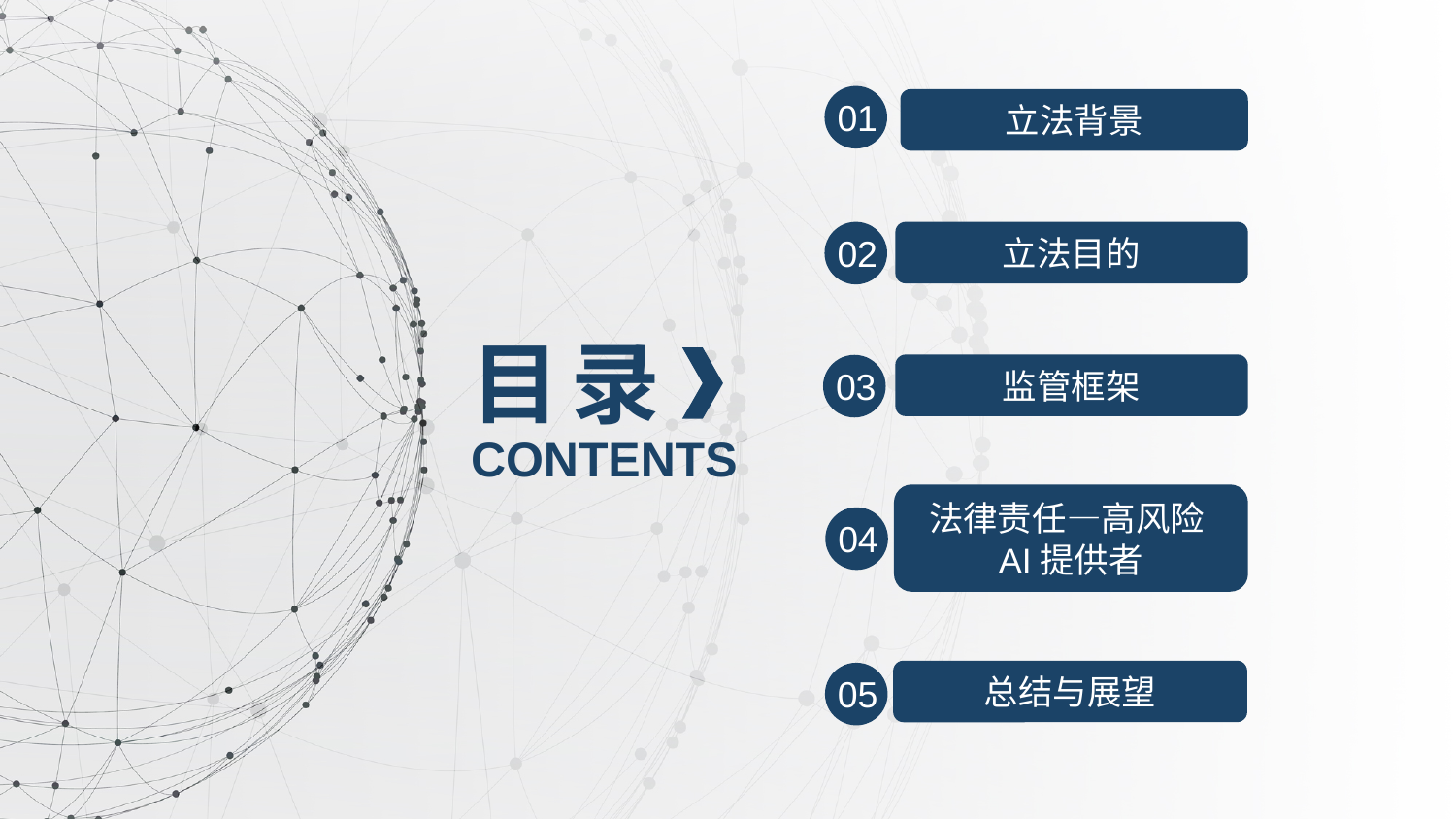

01
立法背景

02
立法目的
目 录

监管框架

03
CONTENTS
法律责任—高风险AI提供者

04
总结与展望

05